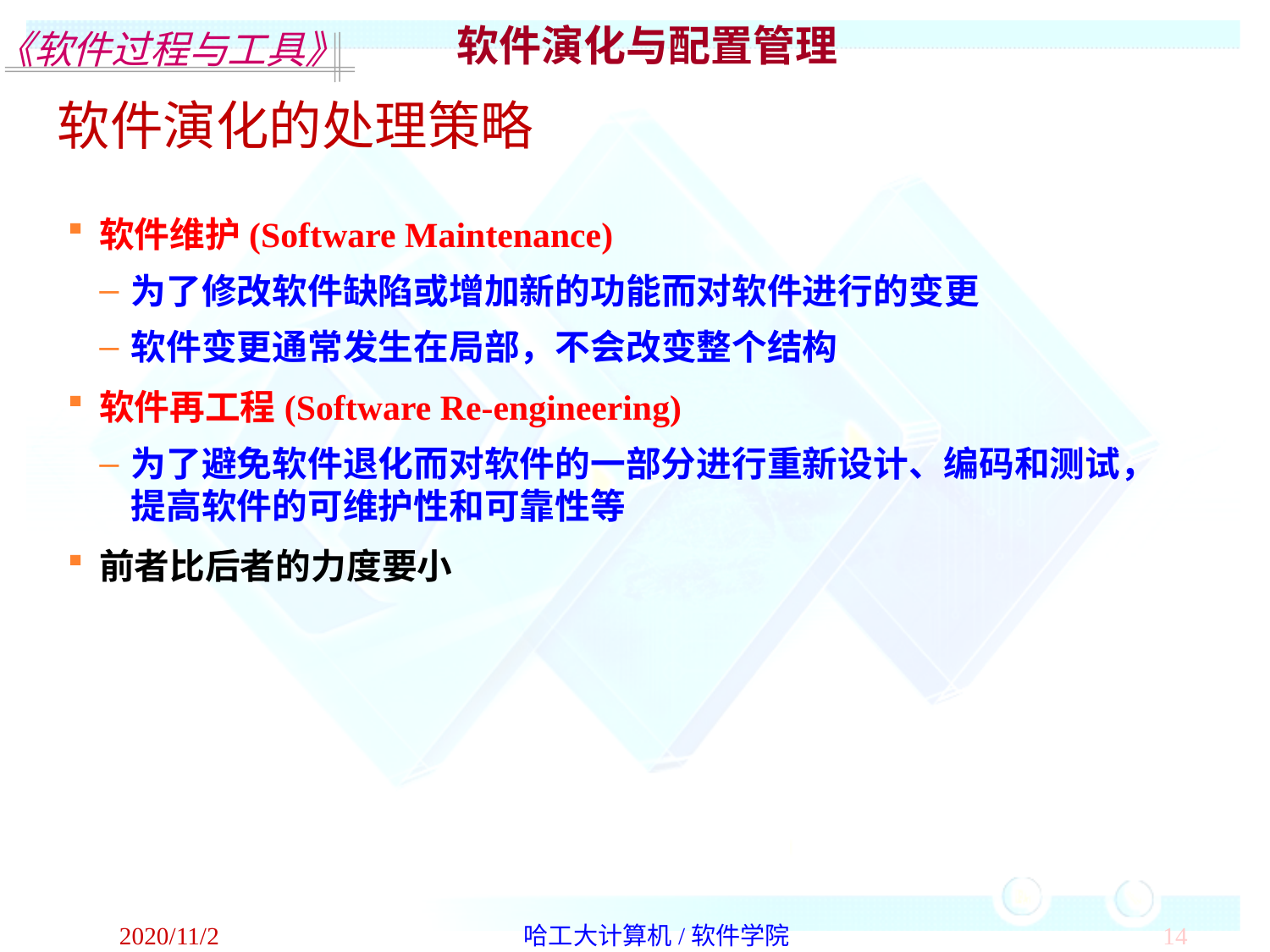

软件演化与配置管理
软件演化的处理策略
软件维护(Software Maintenance)
为了修改软件缺陷或增加新的功能而对软件进行的变更
软件变更通常发生在局部，不会改变整个结构
软件再工程(Software Re-engineering)
为了避免软件退化而对软件的一部分进行重新设计、编码和测试，提高软件的可维护性和可靠性等
前者比后者的力度要小